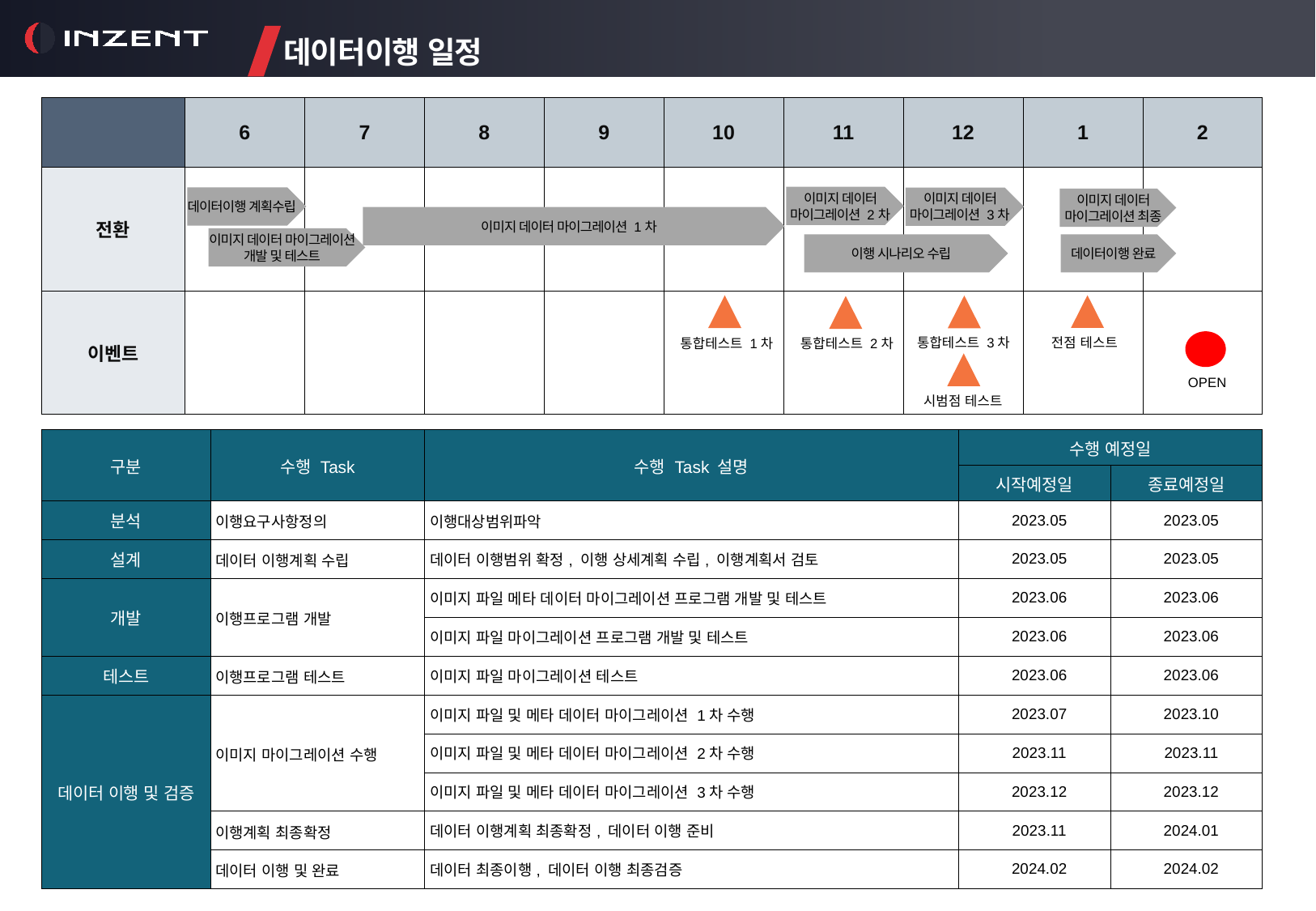

데이터이행 일정
| 구분 | 6 | 7 | 8 | 9 | 10 | 11 | 12 | 1 | 2 |
| --- | --- | --- | --- | --- | --- | --- | --- | --- | --- |
| 전환 |  |  |  |  |  |  |  |  |  |
| 이벤트 |  |  |  |  |  |  |  |  |  |
이미지 데이터 마이그레이션 2차
데이터이행 계획수립
이미지 데이터 마이그레이션 3차
이미지 데이터 마이그레이션 최종
이미지 데이터 마이그레이션 1차
이미지 데이터 마이그레이션 개발 및 테스트
이행 시나리오 수립
데이터이행 완료

전점 테스트
통합테스트 3차
통합테스트 1차
통합테스트 2차

OPEN
시범점 테스트
| 구분 | 수행 Task | 수행 Task 설명 | 수행 예정일 |  |
| --- | --- | --- | --- | --- |
|  |  |  | 시작예정일 | 종료예정일 |
| 분석 | 이행요구사항정의 | 이행대상범위파악 | 2023.05 | 2023.05 |
| 설계 | 데이터 이행계획 수립 | 데이터 이행범위 확정, 이행 상세계획 수립, 이행계획서 검토 | 2023.05 | 2023.05 |
| 개발 | 이행프로그램 개발 | 이미지 파일 메타 데이터 마이그레이션 프로그램 개발 및 테스트 | 2023.06 | 2023.06 |
|  |  | 이미지 파일 마이그레이션 프로그램 개발 및 테스트 | 2023.06 | 2023.06 |
| 테스트 | 이행프로그램 테스트 | 이미지 파일 마이그레이션 테스트 | 2023.06 | 2023.06 |
| 데이터 이행 및 검증 | 이미지 마이그레이션 수행 | 이미지 파일 및 메타 데이터 마이그레이션 1차 수행 | 2023.07 | 2023.10 |
|  |  | 이미지 파일 및 메타 데이터 마이그레이션 2차 수행 | 2023.11 | 2023.11 |
|  |  | 이미지 파일 및 메타 데이터 마이그레이션 3차 수행 | 2023.12 | 2023.12 |
|  | 이행계획 최종확정 | 데이터 이행계획 최종확정, 데이터 이행 준비 | 2023.11 | 2024.01 |
|  | 데이터 이행 및 완료 | 데이터 최종이행, 데이터 이행 최종검증 | 2024.02 | 2024.02 |